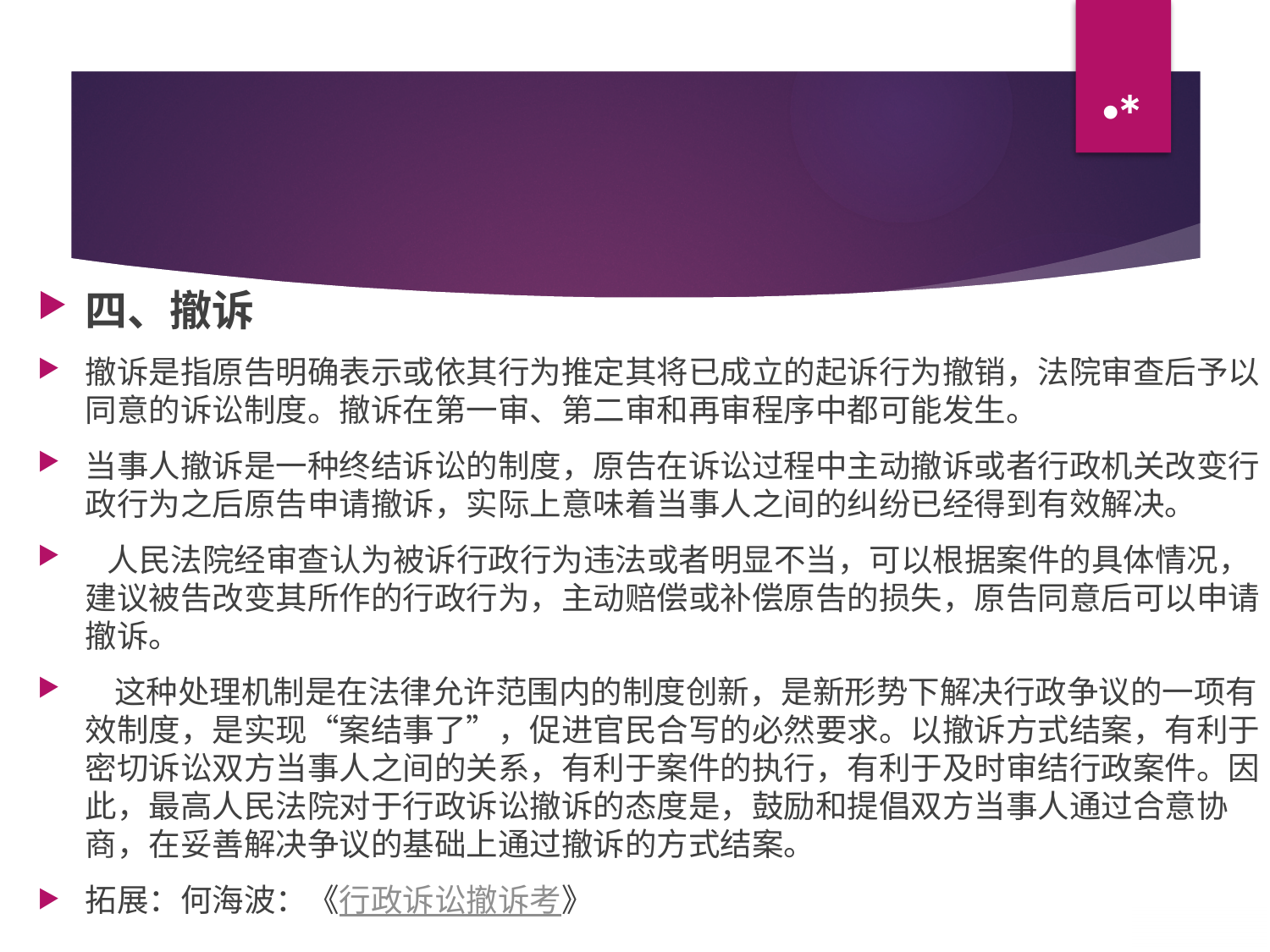

*
#
四、撤诉
撤诉是指原告明确表示或依其行为推定其将已成立的起诉行为撤销，法院审查后予以同意的诉讼制度。撤诉在第一审、第二审和再审程序中都可能发生。
当事人撤诉是一种终结诉讼的制度，原告在诉讼过程中主动撤诉或者行政机关改变行政行为之后原告申请撤诉，实际上意味着当事人之间的纠纷已经得到有效解决。
  人民法院经审查认为被诉行政行为违法或者明显不当，可以根据案件的具体情况，建议被告改变其所作的行政行为，主动赔偿或补偿原告的损失，原告同意后可以申请撤诉。
   这种处理机制是在法律允许范围内的制度创新，是新形势下解决行政争议的一项有效制度，是实现“案结事了”，促进官民合写的必然要求。以撤诉方式结案，有利于密切诉讼双方当事人之间的关系，有利于案件的执行，有利于及时审结行政案件。因此，最高人民法院对于行政诉讼撤诉的态度是，鼓励和提倡双方当事人通过合意协商，在妥善解决争议的基础上通过撤诉的方式结案。
拓展：何海波：《行政诉讼撤诉考》